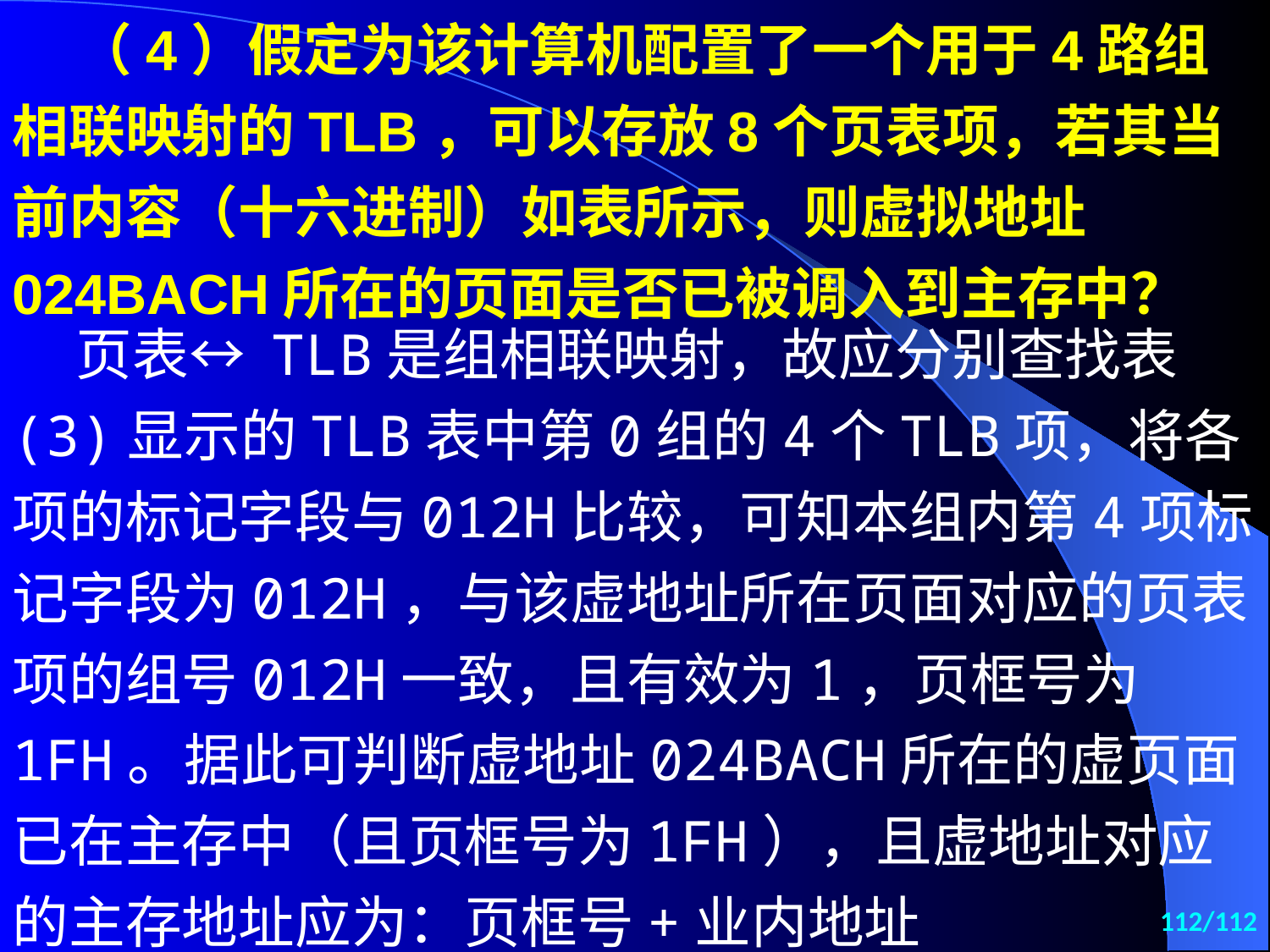

（4）假定为该计算机配置了一个用于4路组相联映射的TLB，可以存放8个页表项，若其当前内容（十六进制）如表所示，则虚拟地址024BACH所在的页面是否已被调入到主存中？
页表↔ TLB是组相联映射，故应分别查找表(3)显示的TLB表中第0组的4个TLB项，将各项的标记字段与012H比较，可知本组内第4项标记字段为012H，与该虚地址所在页面对应的页表项的组号012H一致，且有效为1，页框号为1FH。据此可判断虚地址024BACH所在的虚页面已在主存中（且页框号为1FH），且虚地址对应的主存地址应为：页框号+业内地址=1FH+BACH=1FBACH。
112/112